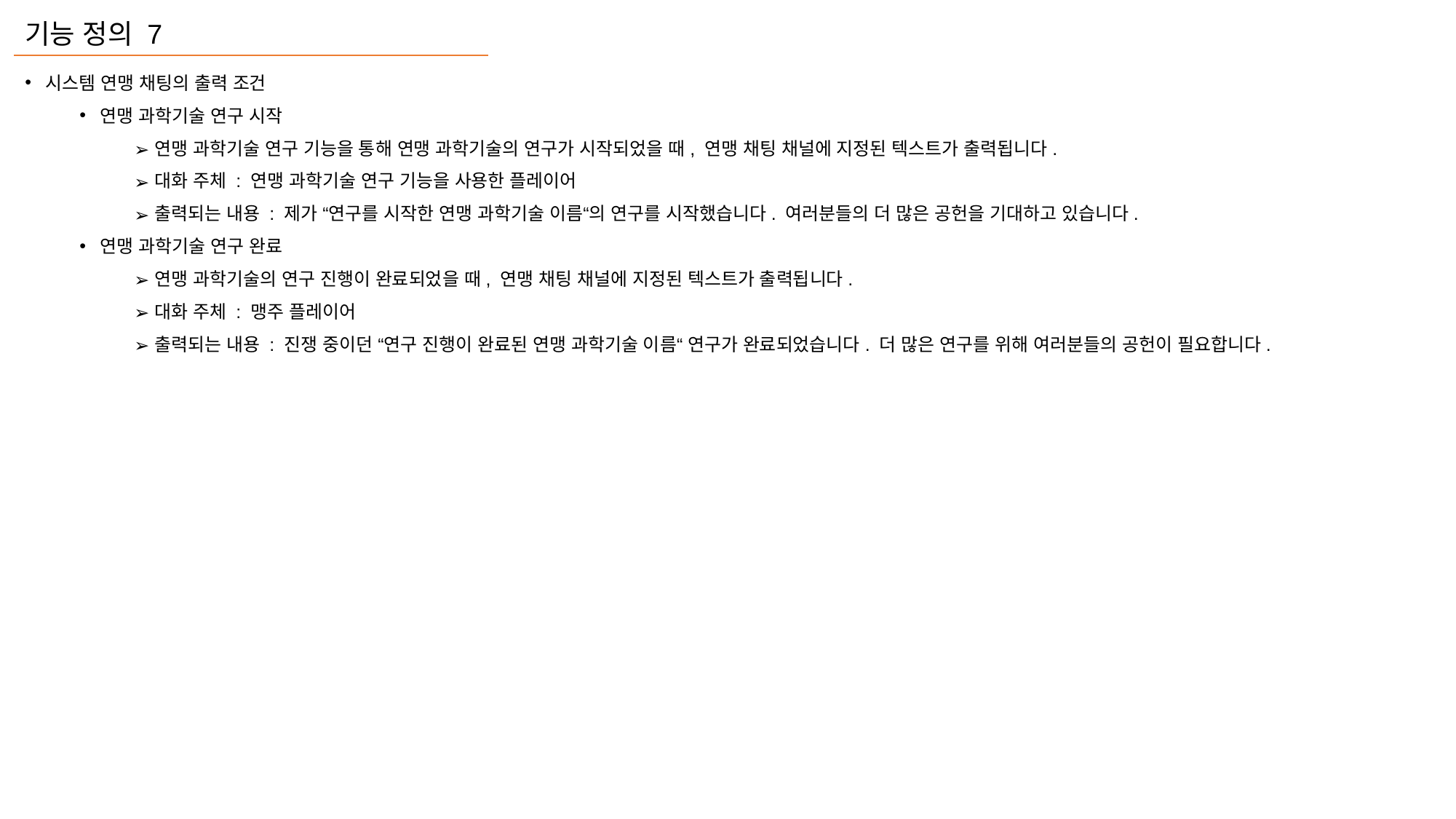

기능 정의 7
시스템 연맹 채팅의 출력 조건
연맹 과학기술 연구 시작
연맹 과학기술 연구 기능을 통해 연맹 과학기술의 연구가 시작되었을 때, 연맹 채팅 채널에 지정된 텍스트가 출력됩니다.
대화 주체 : 연맹 과학기술 연구 기능을 사용한 플레이어
출력되는 내용 : 제가 “연구를 시작한 연맹 과학기술 이름“의 연구를 시작했습니다. 여러분들의 더 많은 공헌을 기대하고 있습니다.
연맹 과학기술 연구 완료
연맹 과학기술의 연구 진행이 완료되었을 때, 연맹 채팅 채널에 지정된 텍스트가 출력됩니다.
대화 주체 : 맹주 플레이어
출력되는 내용 : 진쟁 중이던 “연구 진행이 완료된 연맹 과학기술 이름“ 연구가 완료되었습니다. 더 많은 연구를 위해 여러분들의 공헌이 필요합니다.